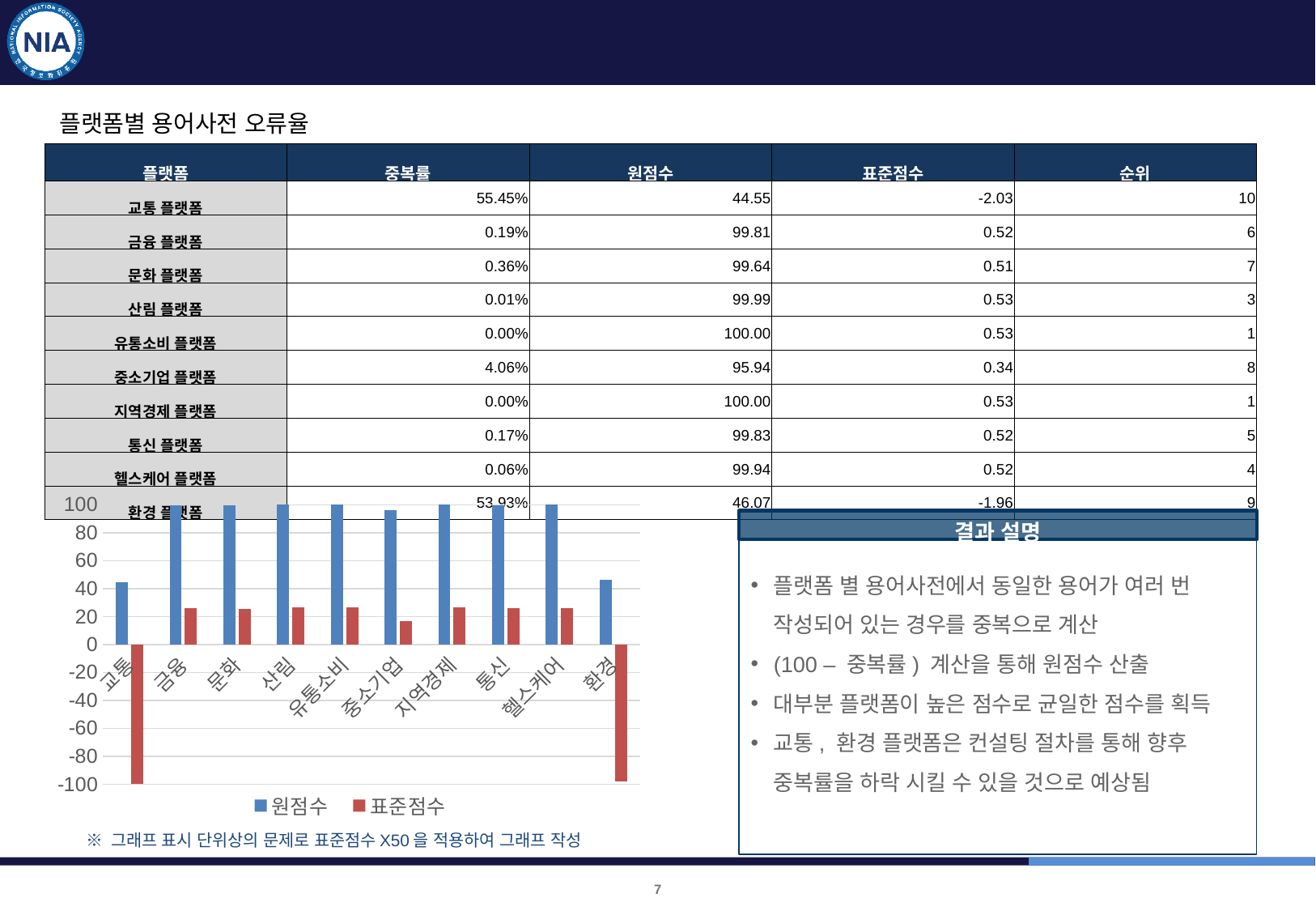

표준화 적용 점검(2차) 및 표준사전 제작
표준화 사전 적용 점검 결과(2차)
플랫폼별 용어사전 오류율
| 플랫폼 | 중복률 | 원점수 | 표준점수 | 순위 |
| --- | --- | --- | --- | --- |
| 교통 플랫폼 | 55.45% | 44.55 | -2.03 | 10 |
| 금융 플랫폼 | 0.19% | 99.81 | 0.52 | 6 |
| 문화 플랫폼 | 0.36% | 99.64 | 0.51 | 7 |
| 산림 플랫폼 | 0.01% | 99.99 | 0.53 | 3 |
| 유통소비 플랫폼 | 0.00% | 100.00 | 0.53 | 1 |
| 중소기업 플랫폼 | 4.06% | 95.94 | 0.34 | 8 |
| 지역경제 플랫폼 | 0.00% | 100.00 | 0.53 | 1 |
| 통신 플랫폼 | 0.17% | 99.83 | 0.52 | 5 |
| 헬스케어 플랫폼 | 0.06% | 99.94 | 0.52 | 4 |
| 환경 플랫폼 | 53.93% | 46.07 | -1.96 | 9 |

### Chart

| Category | 원점수 | 표준점수 |
|---|---|---|
| 교통 | 44.55307262569832 | -101.59499567292731 |
| 금융 | 99.81424148606811 | 25.933150576133457 |
| 문화 | 99.63898916967509 | 25.528714631393886 |
| 산림 | 99.98781626934168 | 26.333715218593177 |
| 유통소비 | 100.0 | 26.36183204307041 |
| 중소기업 | 95.93869731800767 | 16.989420762746384 |
| 지역경제 | 100.0 | 26.36183204307041 |
| 통신 | 99.8256320836966 | 25.959437059575404 |
| 헬스케어 | 99.93606138107417 | 26.214278639595733 |
| 환경 | 46.07300884955752 | -98.0873853012515 |
결과 설명
플랫폼 별 용어사전에서 동일한 용어가 여러 번 작성되어 있는 경우를 중복으로 계산
(100 – 중복률) 계산을 통해 원점수 산출
대부분 플랫폼이 높은 점수로 균일한 점수를 획득
교통, 환경 플랫폼은 컨설팅 절차를 통해 향후 중복률을 하락 시킬 수 있을 것으로 예상됨

※ 그래프 표시 단위상의 문제로 표준점수X50을 적용하여 그래프 작성